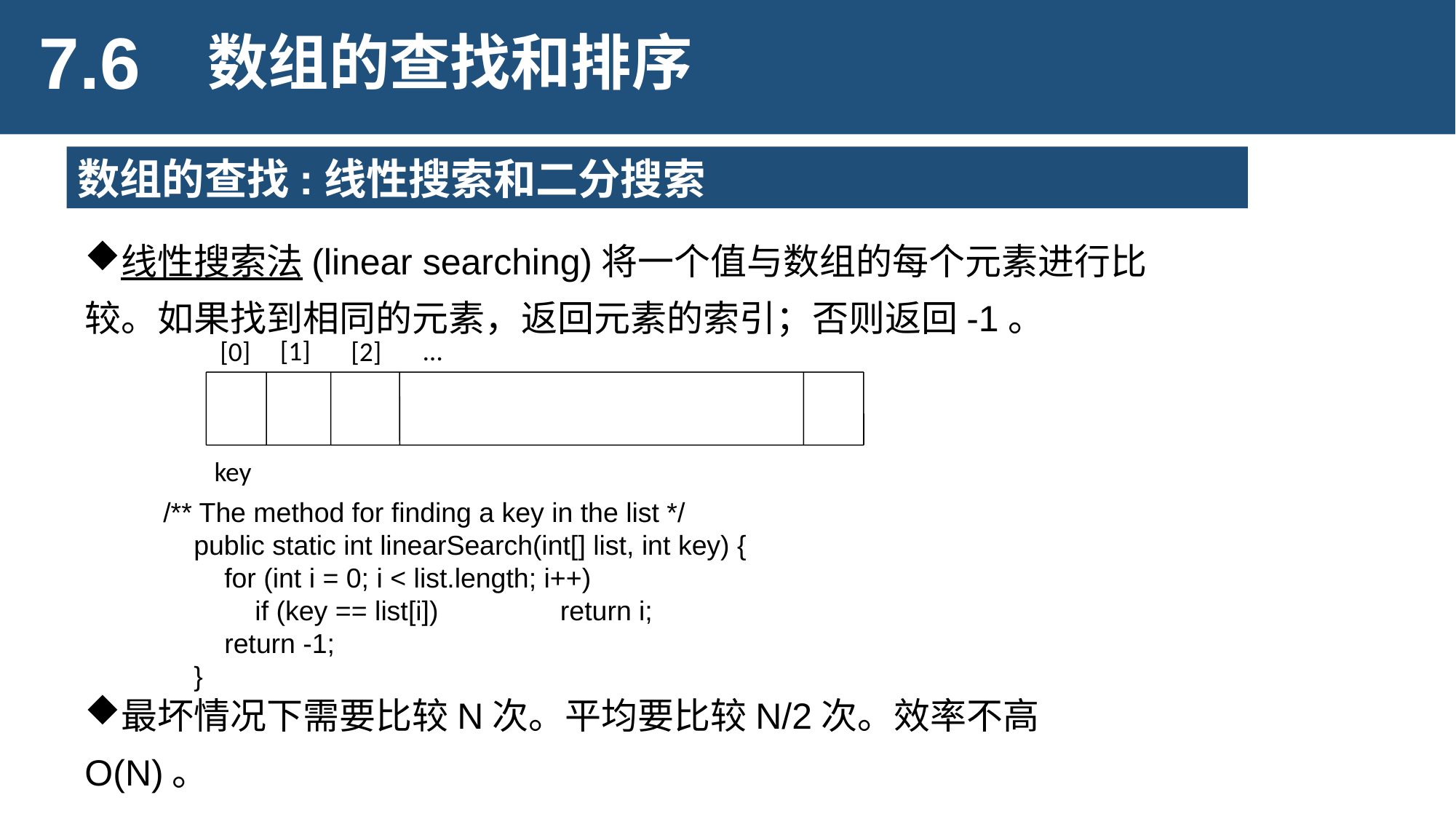

7.6
数组的查找和排序

数组的查找:线性搜索和二分搜索
线性搜索法(linear searching)将一个值与数组的每个元素进行比较。如果找到相同的元素，返回元素的索引；否则返回-1。

最坏情况下需要比较N次。平均要比较N/2次。效率不高O(N)。

[1]
…
[0]
[2]

key
/** The method for finding a key in the list */
    public static int linearSearch(int[] list, int key) {
        for (int i = 0; i < list.length; i++)
            if (key == list[i])                return i;
        return -1;
    }